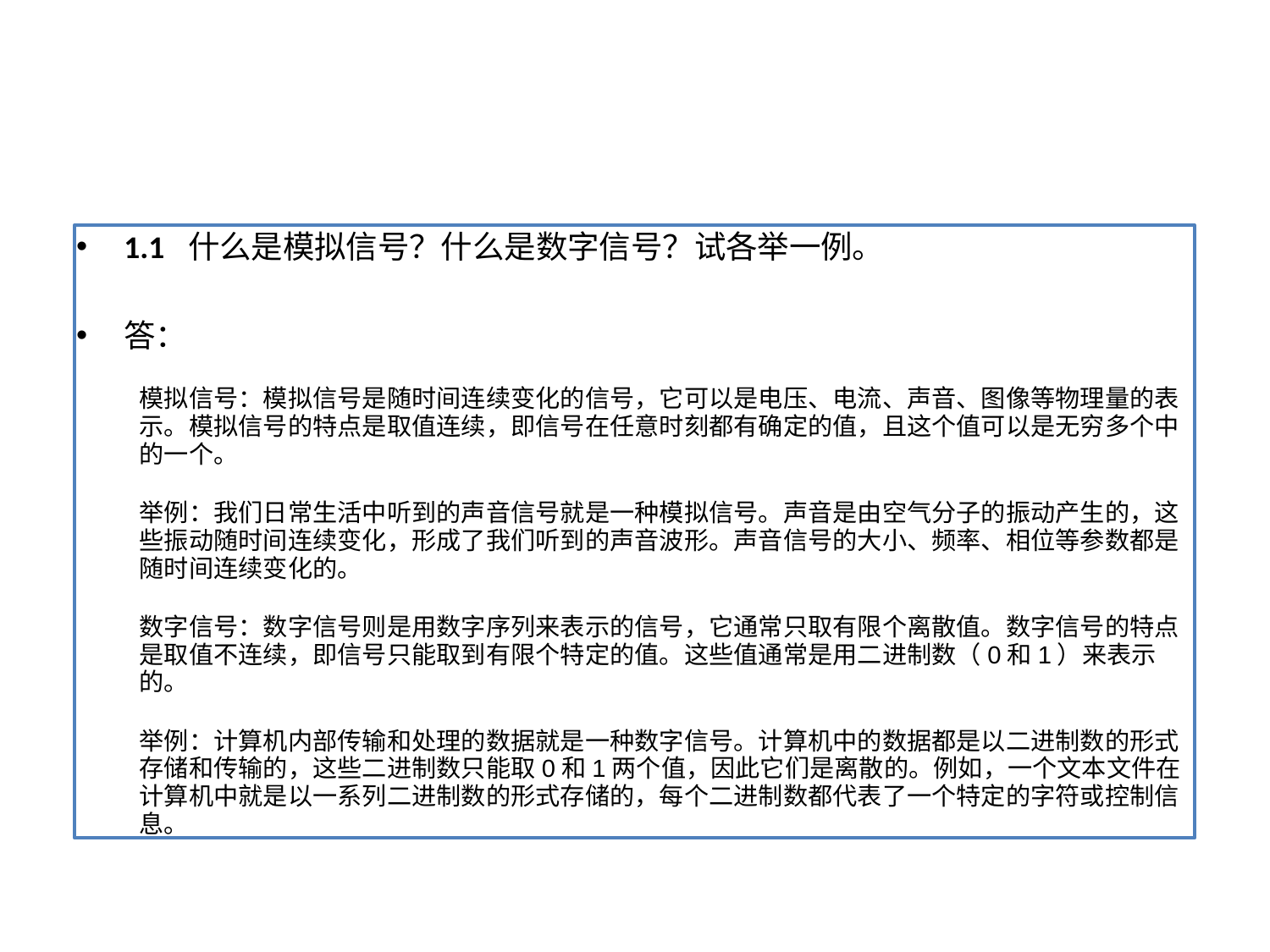

1.1  什么是模拟信号？什么是数字信号？试各举一例。

答：
模拟信号：模拟信号是随时间连续变化的信号，它可以是电压、电流、声音、图像等物理量的表示。模拟信号的特点是取值连续，即信号在任意时刻都有确定的值，且这个值可以是无穷多个中的一个。
举例：我们日常生活中听到的声音信号就是一种模拟信号。声音是由空气分子的振动产生的，这些振动随时间连续变化，形成了我们听到的声音波形。声音信号的大小、频率、相位等参数都是随时间连续变化的。
数字信号：数字信号则是用数字序列来表示的信号，它通常只取有限个离散值。数字信号的特点是取值不连续，即信号只能取到有限个特定的值。这些值通常是用二进制数（0和1）来表示的。
举例：计算机内部传输和处理的数据就是一种数字信号。计算机中的数据都是以二进制数的形式存储和传输的，这些二进制数只能取0和1两个值，因此它们是离散的。例如，一个文本文件在计算机中就是以一系列二进制数的形式存储的，每个二进制数都代表了一个特定的字符或控制信息。